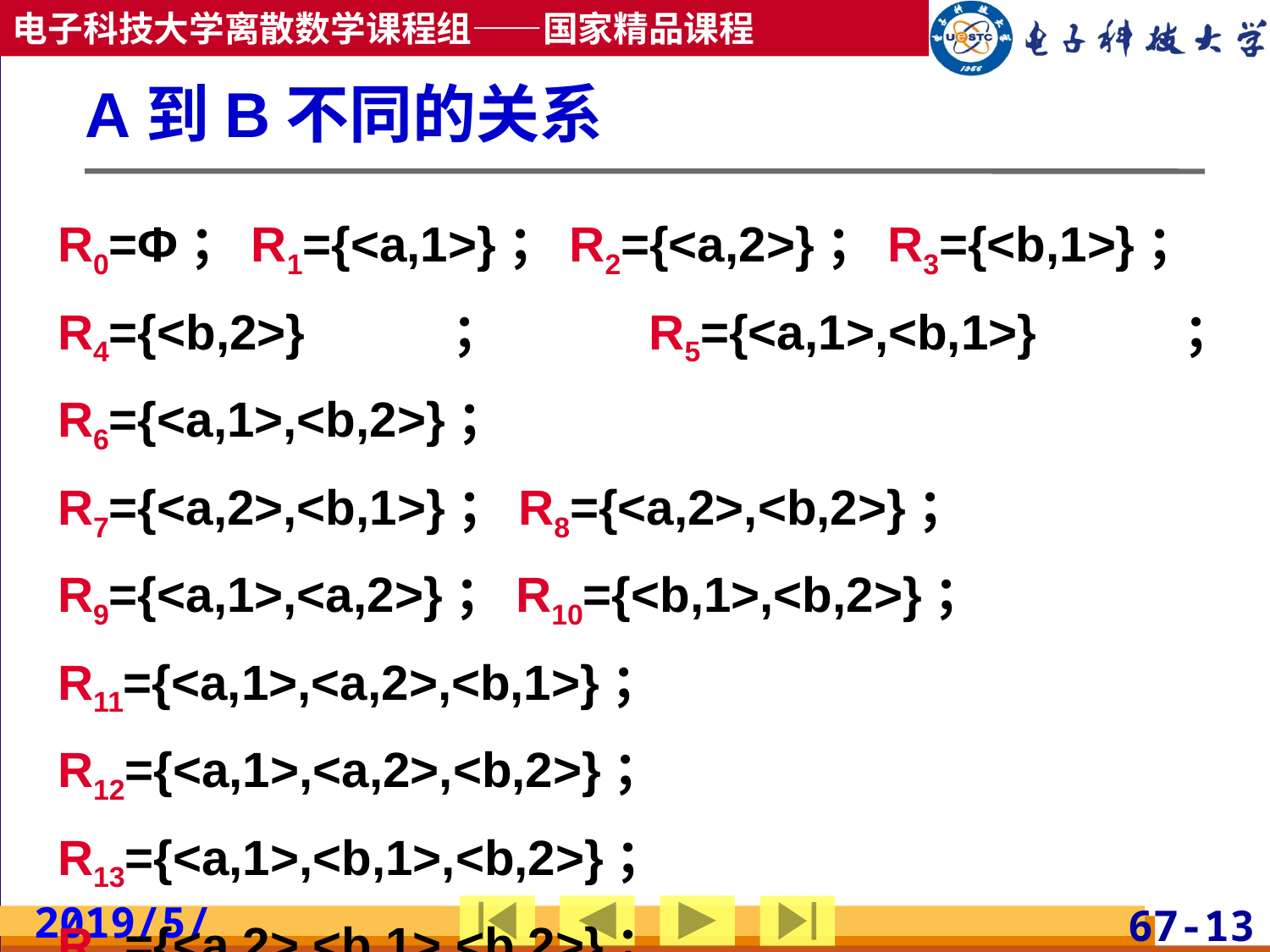

# A到B不同的关系
R0=Φ；R1={<a,1>}；R2={<a,2>}；R3={<b,1>}；
R4={<b,2>}；R5={<a,1>,<b,1>}；R6={<a,1>,<b,2>}；
R7={<a,2>,<b,1>}；R8={<a,2>,<b,2>}；
R9={<a,1>,<a,2>}；R10={<b,1>,<b,2>}；
R11={<a,1>,<a,2>,<b,1>}；
R12={<a,1>,<a,2>,<b,2>}；
R13={<a,1>,<b,1>,<b,2>}；
R14={<a,2>,<b,1>,<b,2>}；
R15={<a,1>,<a,2>,<b,1>,<b,2>}。
2019/5/8